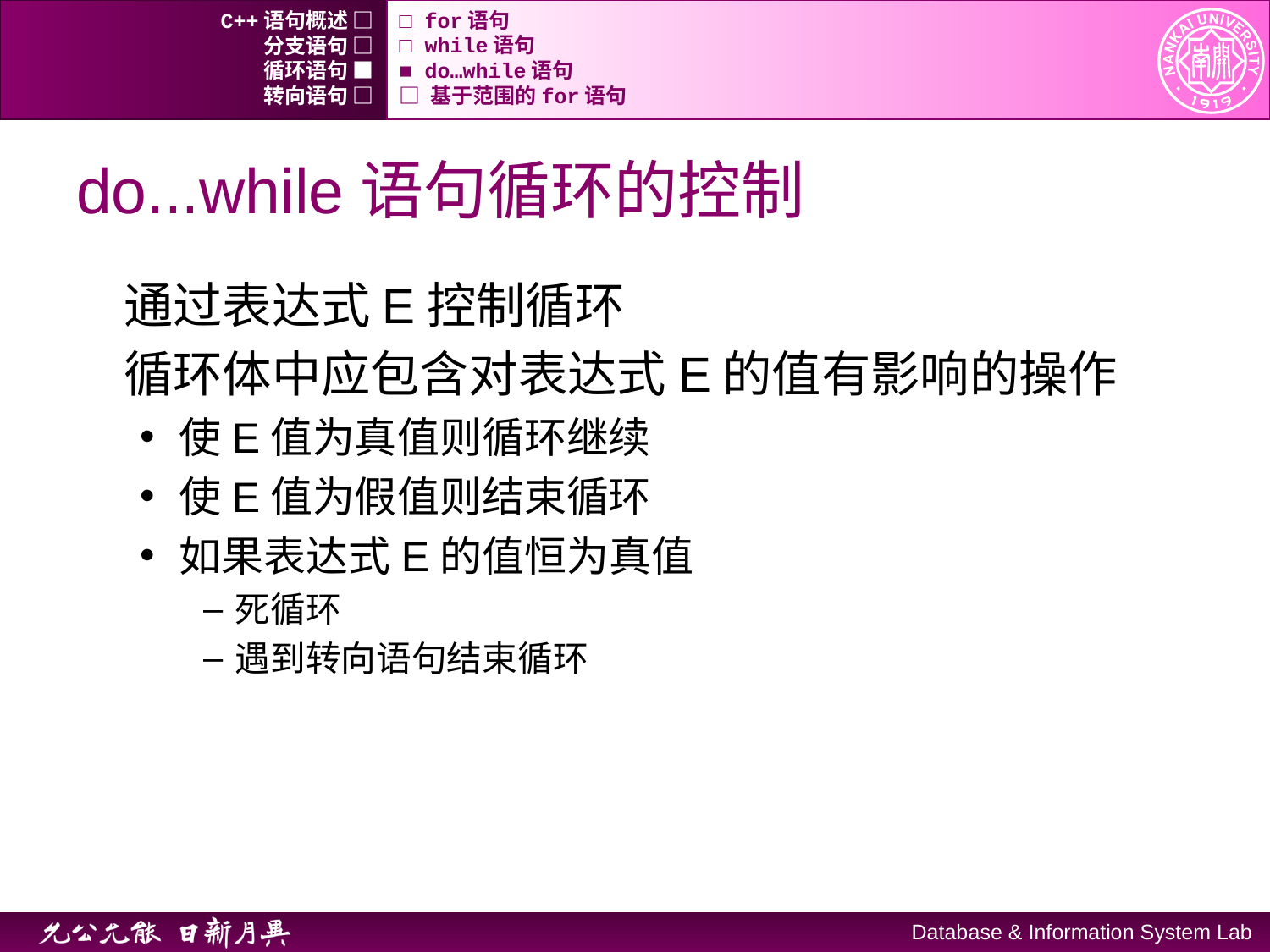

C++语句概述 □
□ for语句
分支语句 □
□ while语句
循环语句 ■
■ do…while语句
转向语句 □
□ 基于范围的for语句
# do...while语句循环的控制
通过表达式E控制循环
循环体中应包含对表达式E的值有影响的操作
使E值为真值则循环继续
使E值为假值则结束循环
如果表达式E的值恒为真值
死循环
遇到转向语句结束循环